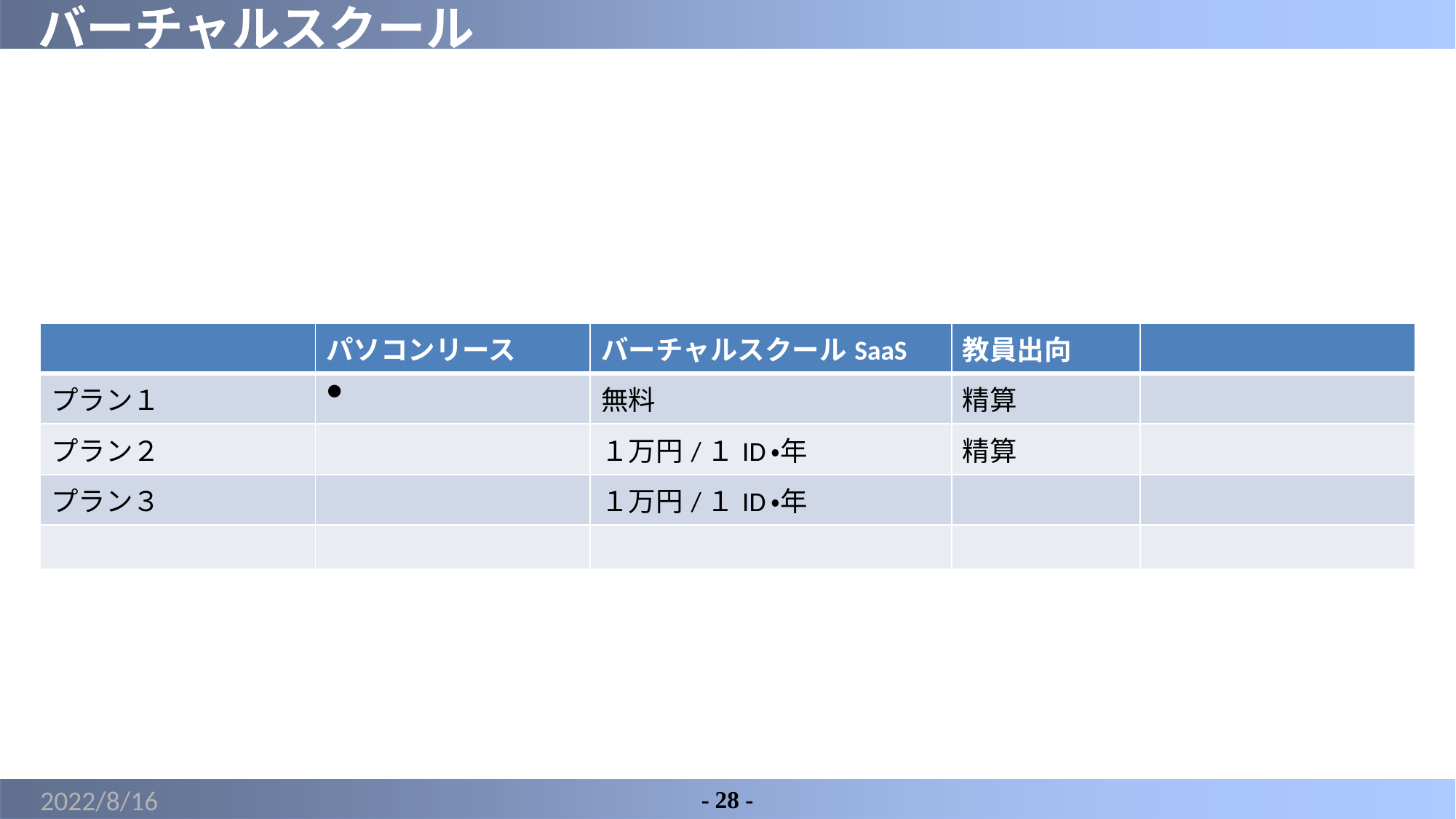

# バーチャルスクール

|  | パソコンリース | バーチャルスクールSaaS | 教員出向 |  |
| --- | --- | --- | --- | --- |
| プラン１ | ● | 無料 | 精算 |  |
| プラン２ |  | １万円/１ID・年 | 精算 |  |
| プラン３ |  | １万円/１ID・年 |  |  |
|  |  |  |  |  |
2022/8/16
- 28 -